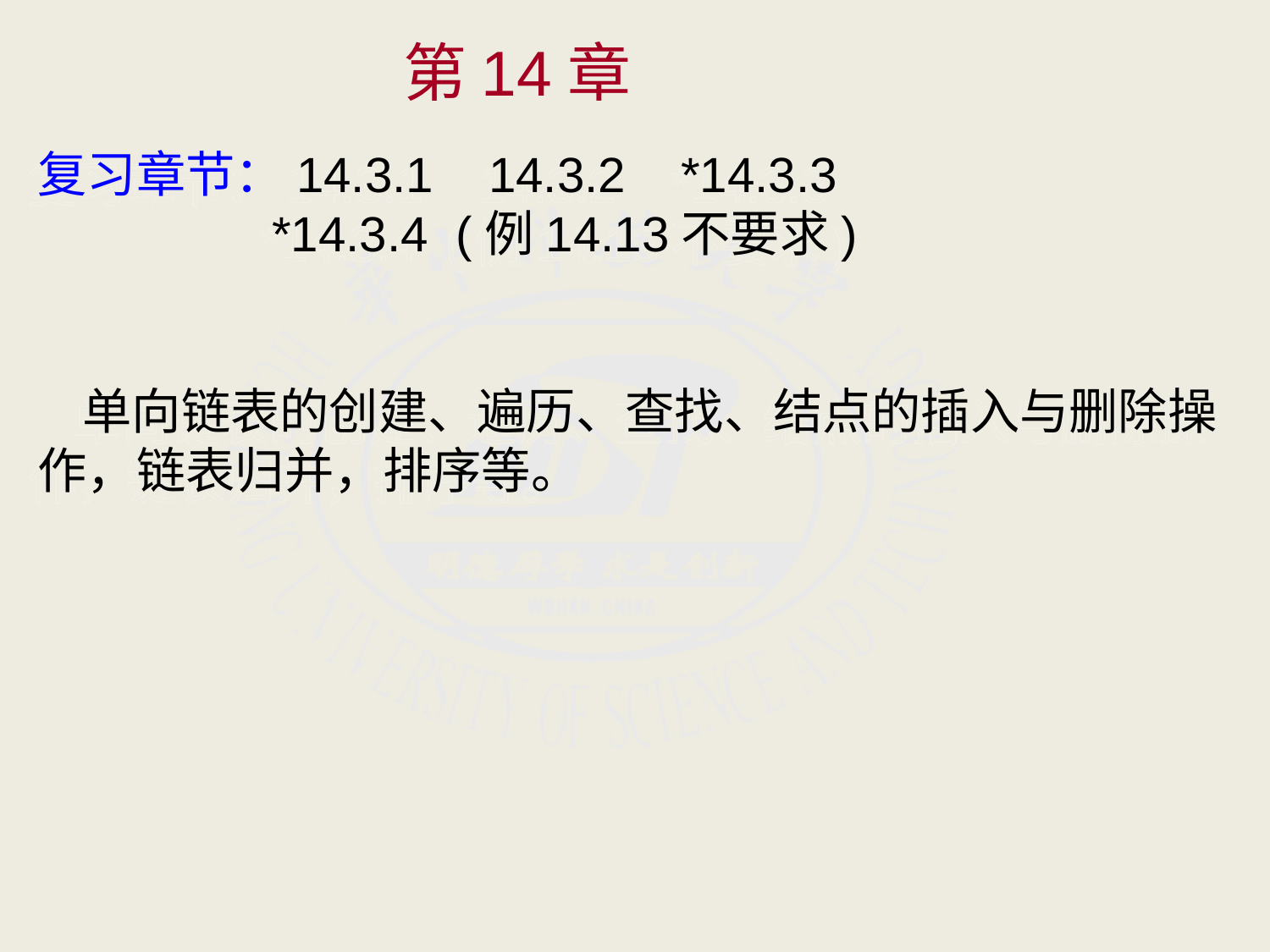

# 第14章
复习章节：14.3.1    14.3.2    *14.3.3
                 *14.3.4  (例14.13不要求)

   单向链表的创建、遍历、查找、结点的插入与删除操作，链表归并，排序等。